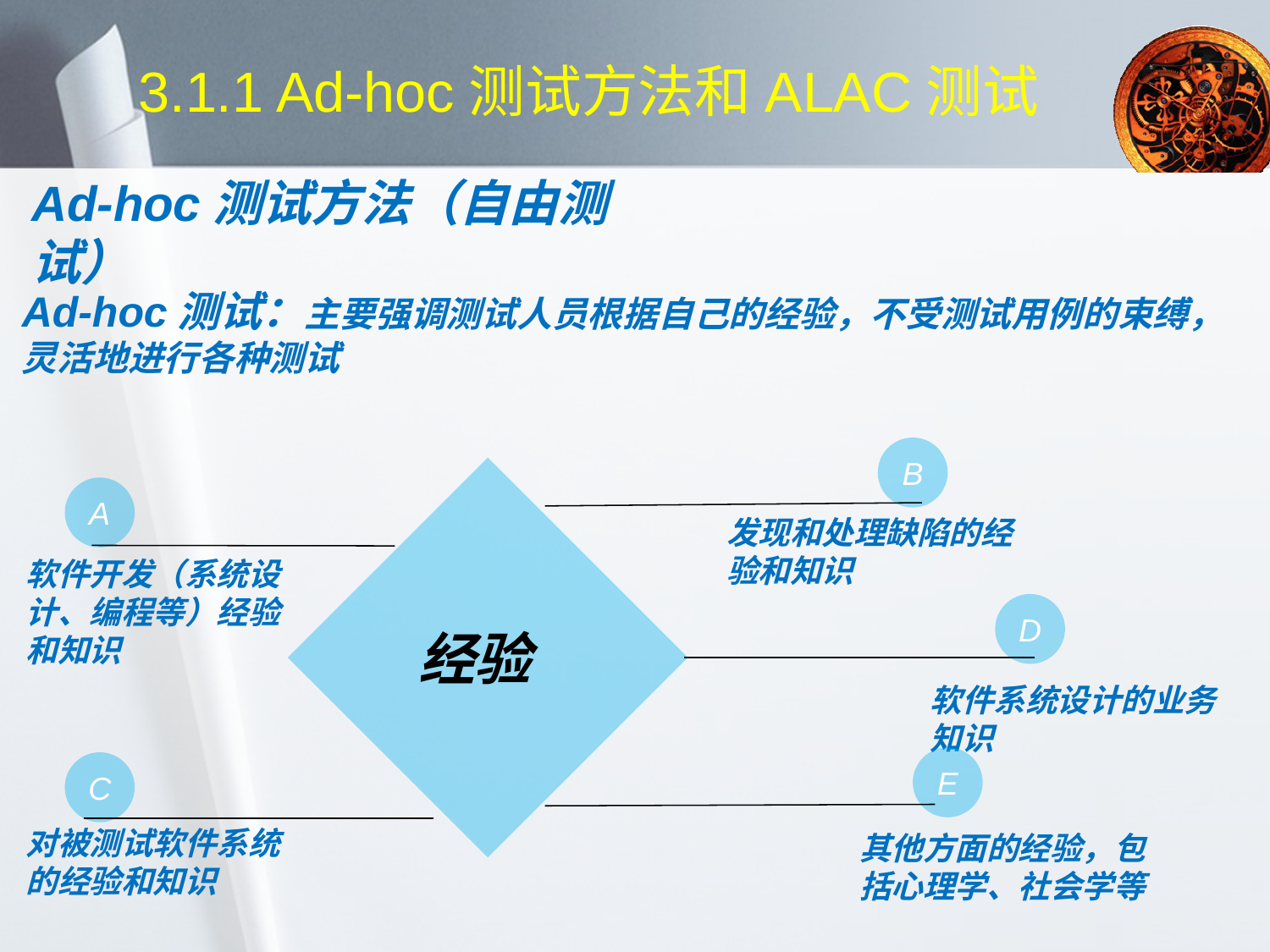

# 3.1.1 Ad-hoc测试方法和ALAC测试
Ad-hoc测试方法（自由测试）
Ad-hoc测试：主要强调测试人员根据自己的经验，不受测试用例的束缚，
灵活地进行各种测试
B

A
发现和处理缺陷的经验和知识
软件开发（系统设计、编程等）经验和知识
D
经验
软件系统设计的业务知识
E
C
对被测试软件系统的经验和知识
其他方面的经验，包括心理学、社会学等
10